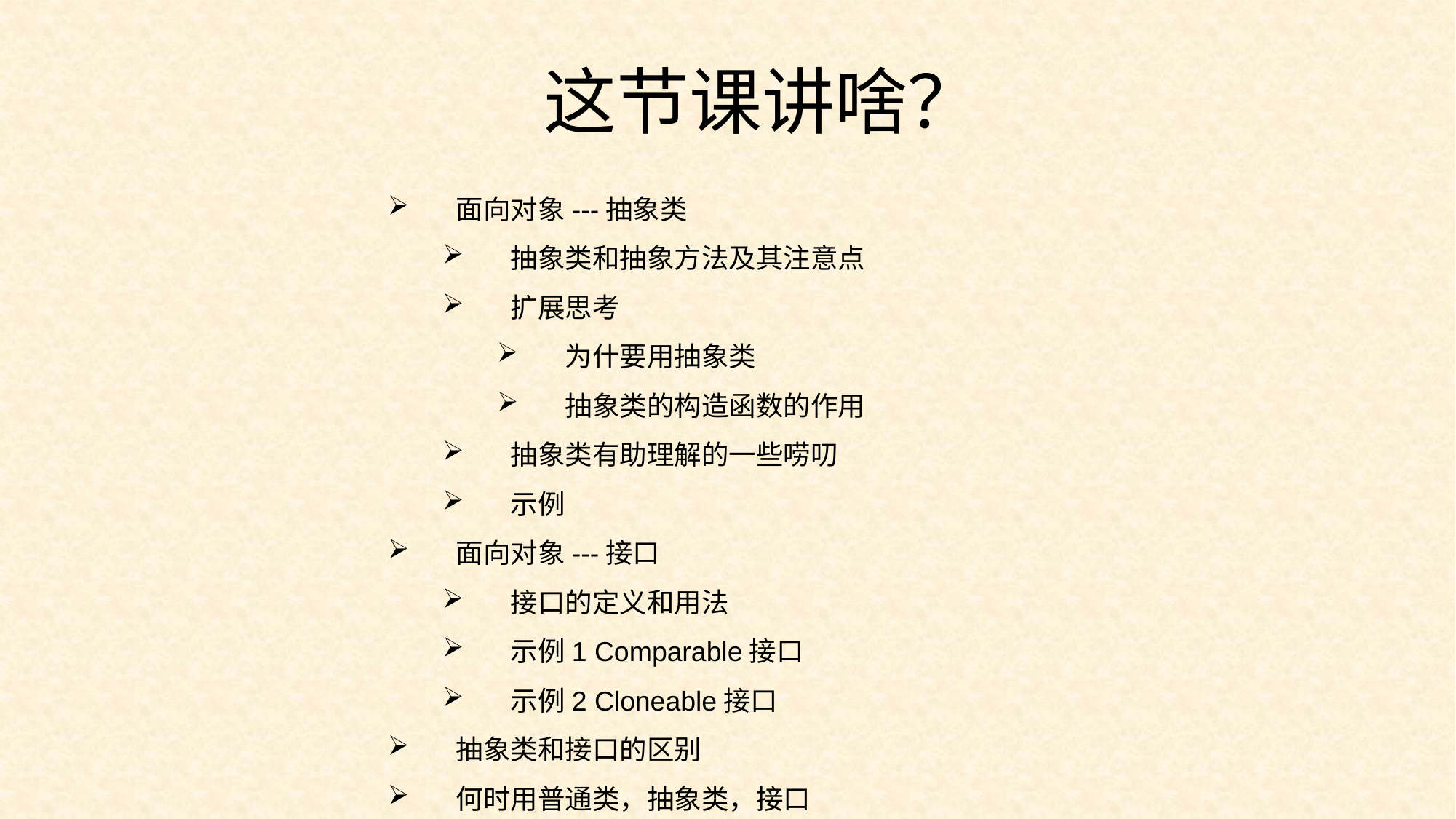

这节课讲啥？

面向对象---抽象类
抽象类和抽象方法及其注意点
扩展思考
为什要用抽象类
抽象类的构造函数的作用
抽象类有助理解的一些唠叨
示例
面向对象---接口
接口的定义和用法
示例1 Comparable接口
示例2 Cloneable接口
抽象类和接口的区别
何时用普通类，抽象类，接口